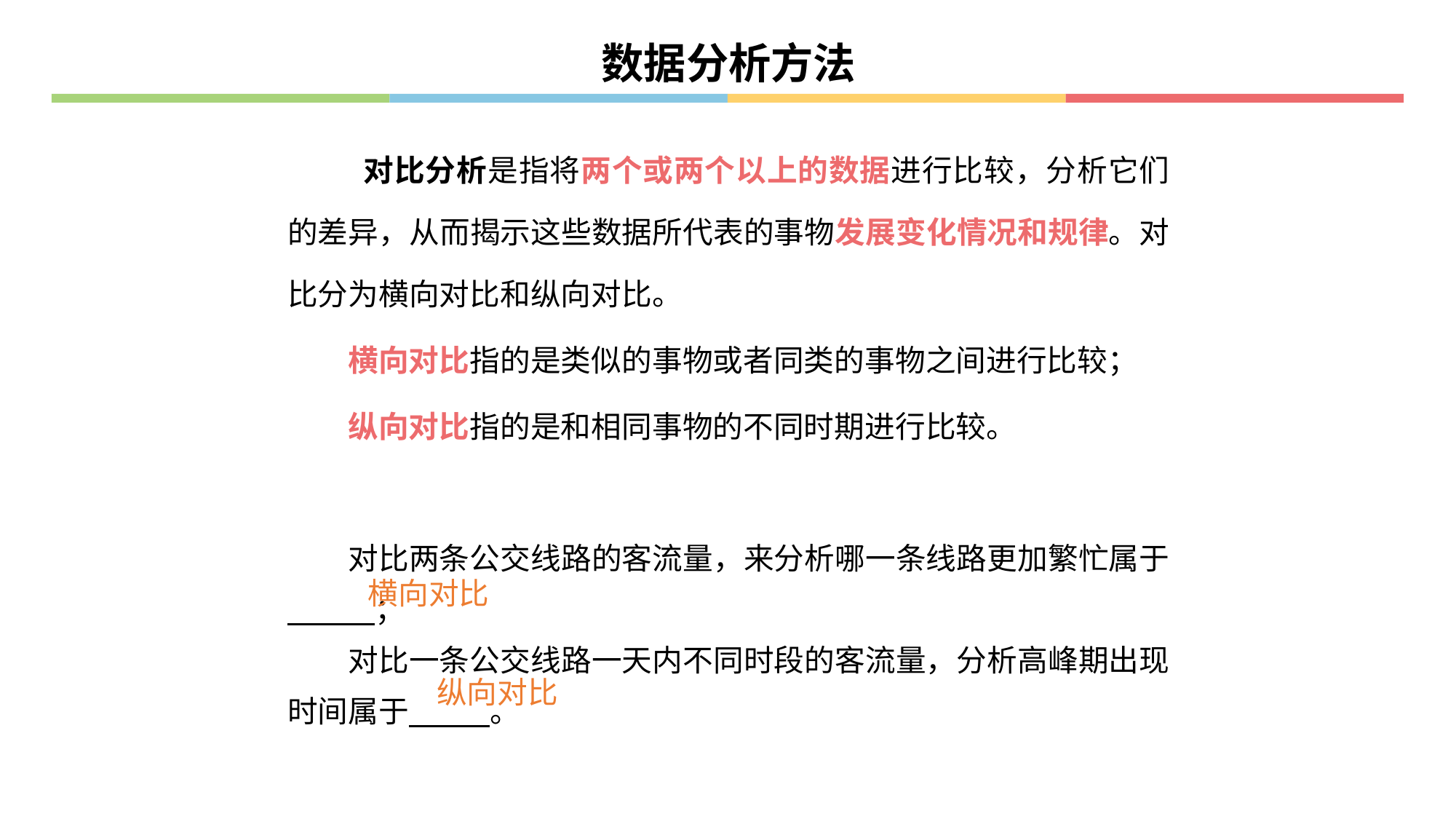

数据分析方法
 对比分析是指将两个或两个以上的数据进行比较，分析它们的差异，从而揭示这些数据所代表的事物发展变化情况和规律。对比分为横向对比和纵向对比。
横向对比指的是类似的事物或者同类的事物之间进行比较；
纵向对比指的是和相同事物的不同时期进行比较。

对比两条公交线路的客流量，来分析哪一条线路更加繁忙属于              ；
对比一条公交线路一天内不同时段的客流量，分析高峰期出现时间属于            。
横向对比
纵向对比